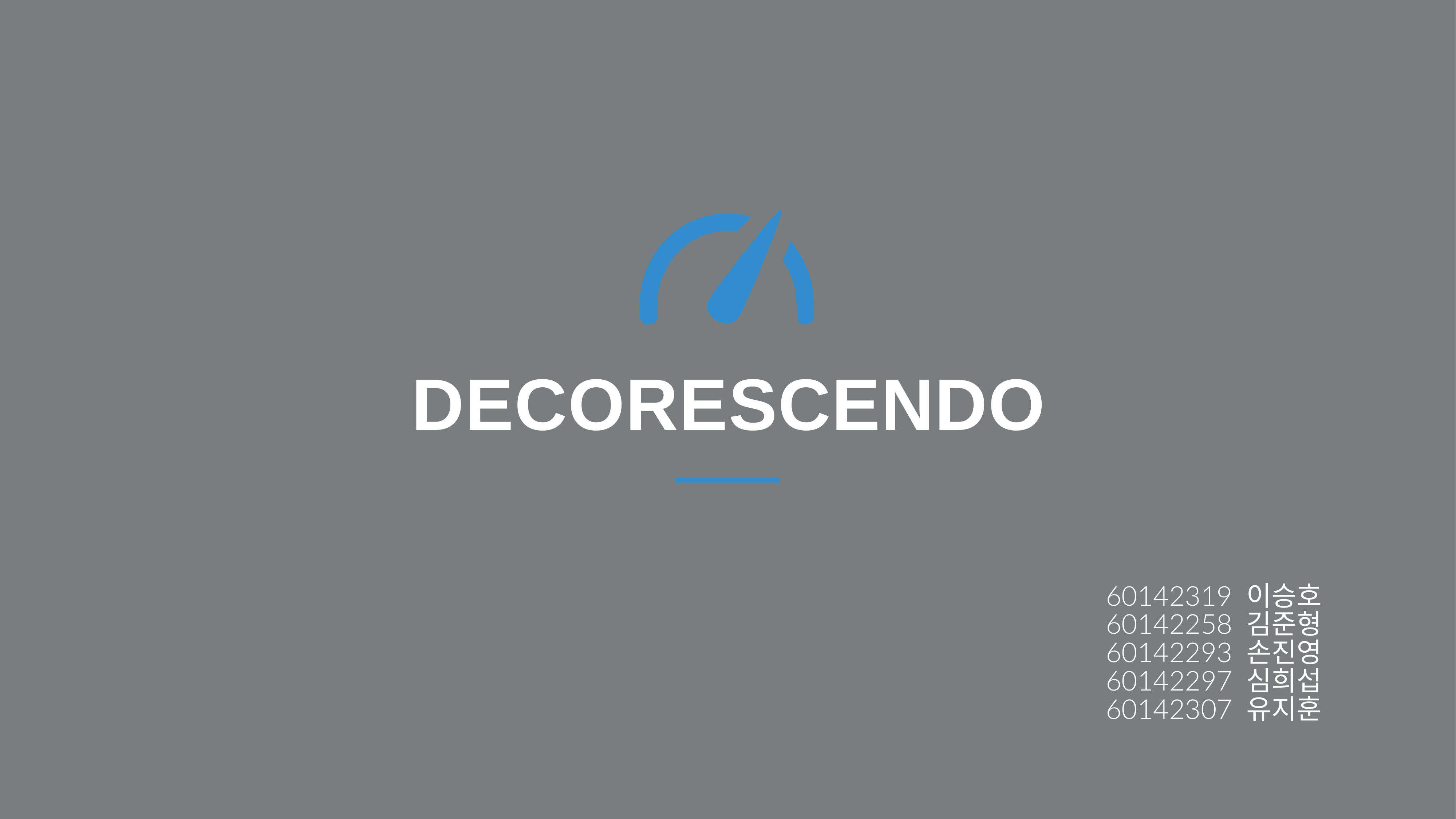

DECORESCENDO

60142319 이승호
60142258 김준형
60142293 손진영
60142297 심희섭
60142307 유지훈